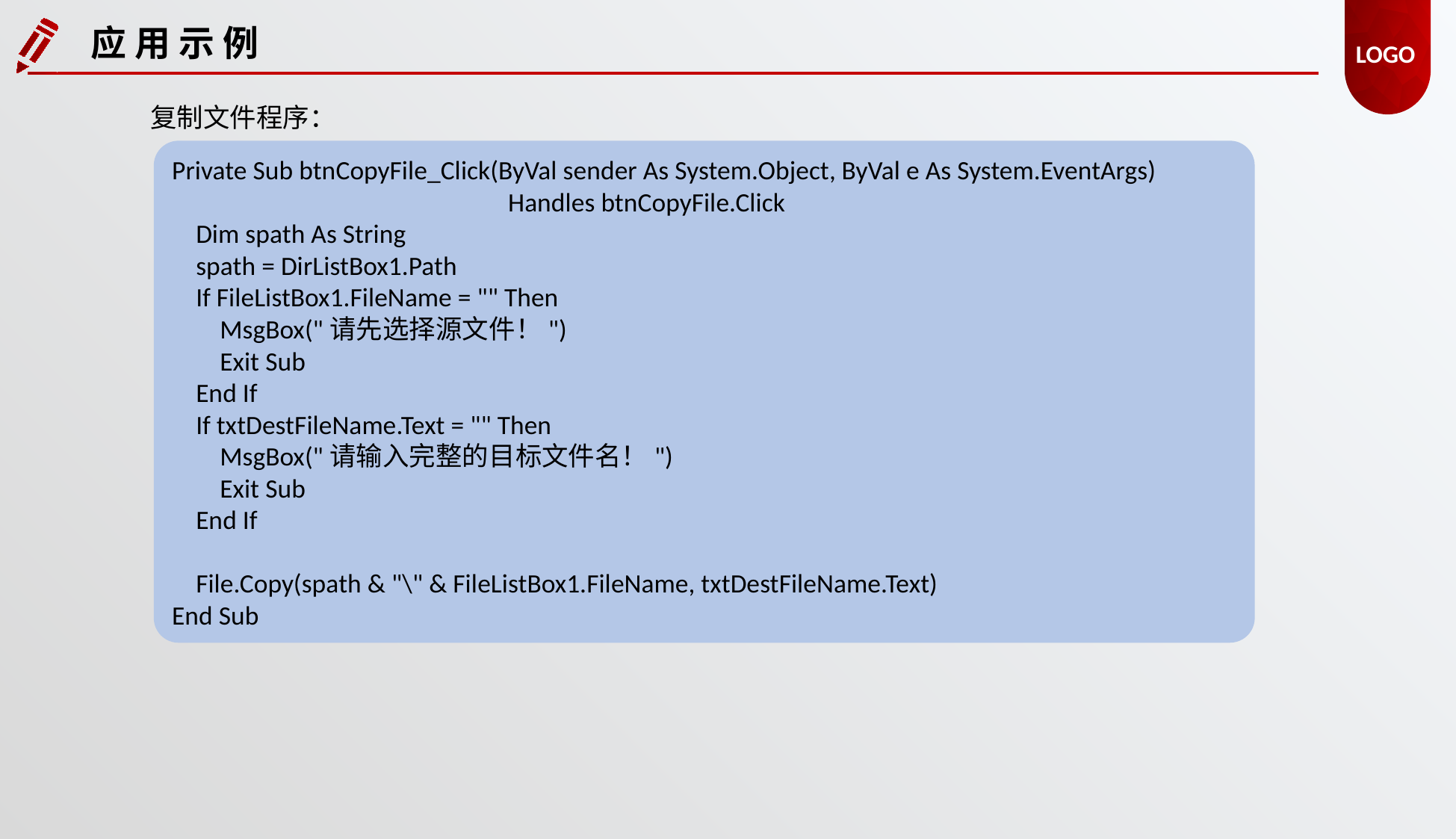

应 用 示 例
复制文件程序：
Private Sub btnCopyFile_Click(ByVal sender As System.Object, ByVal e As System.EventArgs)
			Handles btnCopyFile.Click
    Dim spath As String
    spath = DirListBox1.Path
    If FileListBox1.FileName = "" Then
        MsgBox("请先选择源文件！")
        Exit Sub
    End If
    If txtDestFileName.Text = "" Then
        MsgBox("请输入完整的目标文件名！")
        Exit Sub
    End If

    File.Copy(spath & "\" & FileListBox1.FileName, txtDestFileName.Text)
End Sub